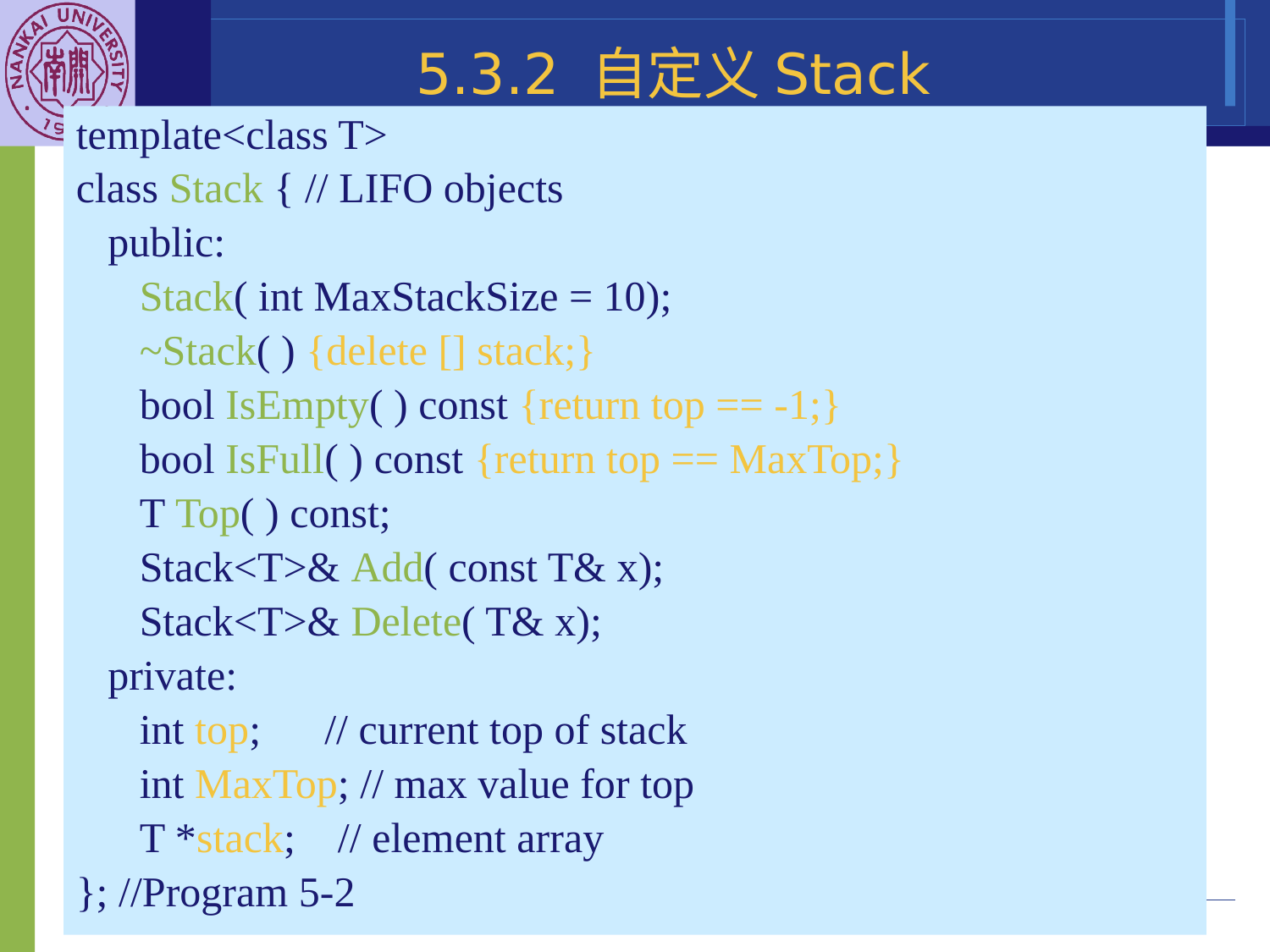

# 5.3.2 自定义Stack
template<class T>
class Stack { // LIFO objects
   public:
      Stack( int MaxStackSize = 10);
      ~Stack( ) {delete [] stack;}
      bool IsEmpty( ) const {return top == -1;}
      bool IsFull( ) const {return top == MaxTop;}
      T Top( ) const;
      Stack<T>& Add( const T& x);
      Stack<T>& Delete( T& x);
   private:
      int top;      // current top of stack
      int MaxTop; // max value for top
      T *stack;    // element array
}; //Program 5-2
8